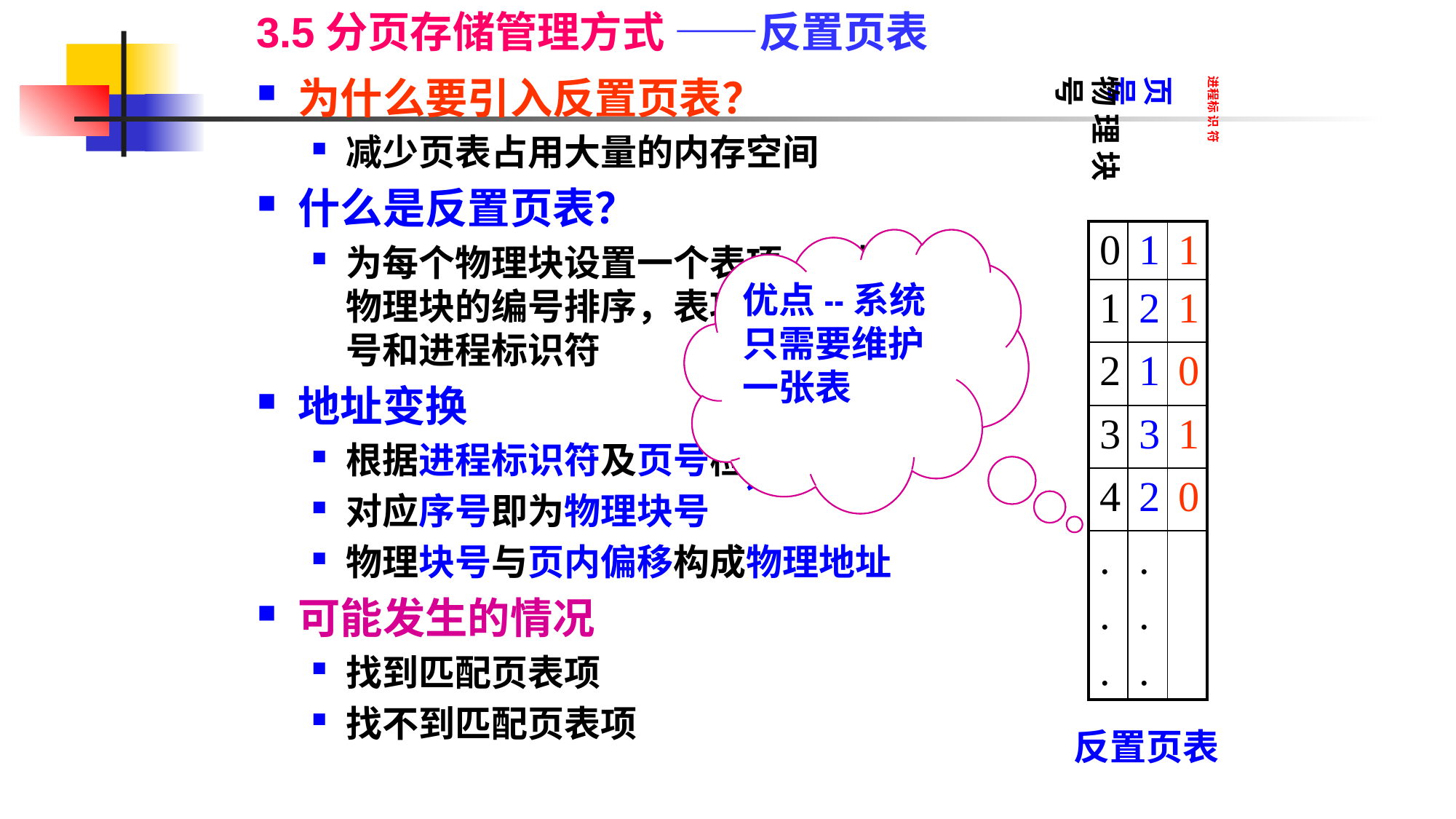

3.5分页存储管理方式 ——反置页表
为什么要引入反置页表？
减少页表占用大量的内存空间
什么是反置页表？
为每个物理块设置一个表项，并按物理块的编号排序，表项内容为页号和进程标识符
地址变换
根据进程标识符及页号检索页表
对应序号即为物理块号
物理块号与页内偏移构成物理地址
可能发生的情况
找到匹配页表项
找不到匹配页表项
物 理 块 号
页            号
进程标 识 符
| 0 | 1 | 1 |
| --- | --- | --- |
| 1 | 2 | 1 |
| 2 | 1 | 0 |
| 3 | 3 | 1 |
| 4 | 2 | 0 |
| . . . | . . . |  |
页表项随内存容量增大而增大！增大检索开销！
优点--系统只需要维护一张表
反置页表